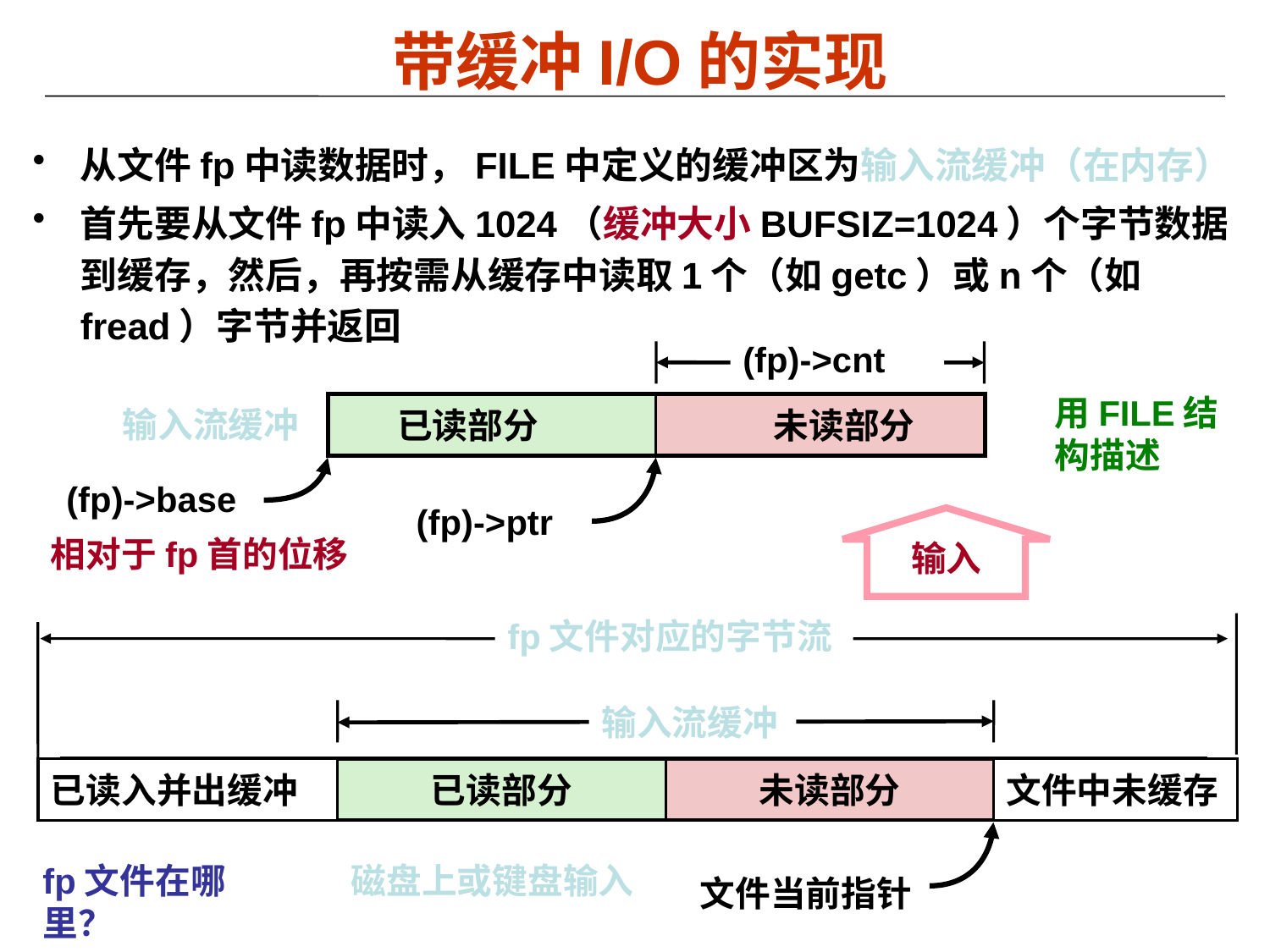

# 带缓冲I/O的实现
从文件fp中读数据时，FILE中定义的缓冲区为输入流缓冲（在内存）
首先要从文件fp中读入1024（缓冲大小BUFSIZ=1024）个字节数据到缓存，然后，再按需从缓存中读取1个（如getc）或n个（如fread）字节并返回
(fp)->cnt

      已读部分

            未读部分
输入流缓冲

(fp)->base
(fp)->ptr
用FILE结构描述

输入
相对于fp首的位移
fp文件对应的字节流

输入流缓冲

已读入并出缓冲

已读部分
未读部分
文件中未缓存

文件当前指针
fp文件在哪里？
磁盘上或键盘输入